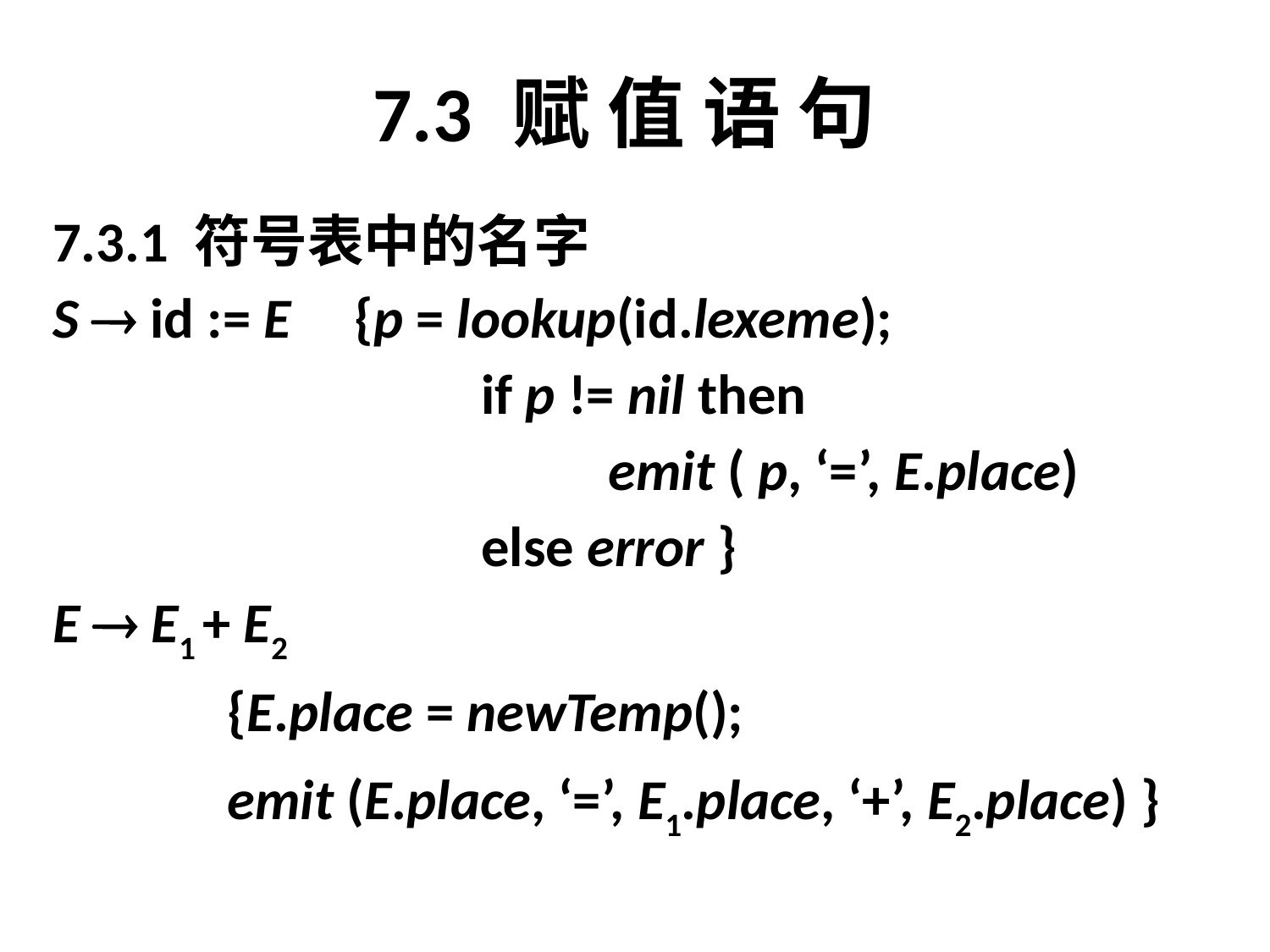

# 7.3 赋 值 语 句
7.3.1 符号表中的名字
S → id := E 	{p = lookup(id.lexeme);
				if p != nil then
					emit ( p, ‘=’, E.place)
				else error }
E → E1 + E2
		{E.place = newTemp();
 		emit (E.place, ‘=’, E1.place, ‘+’, E2.place) }